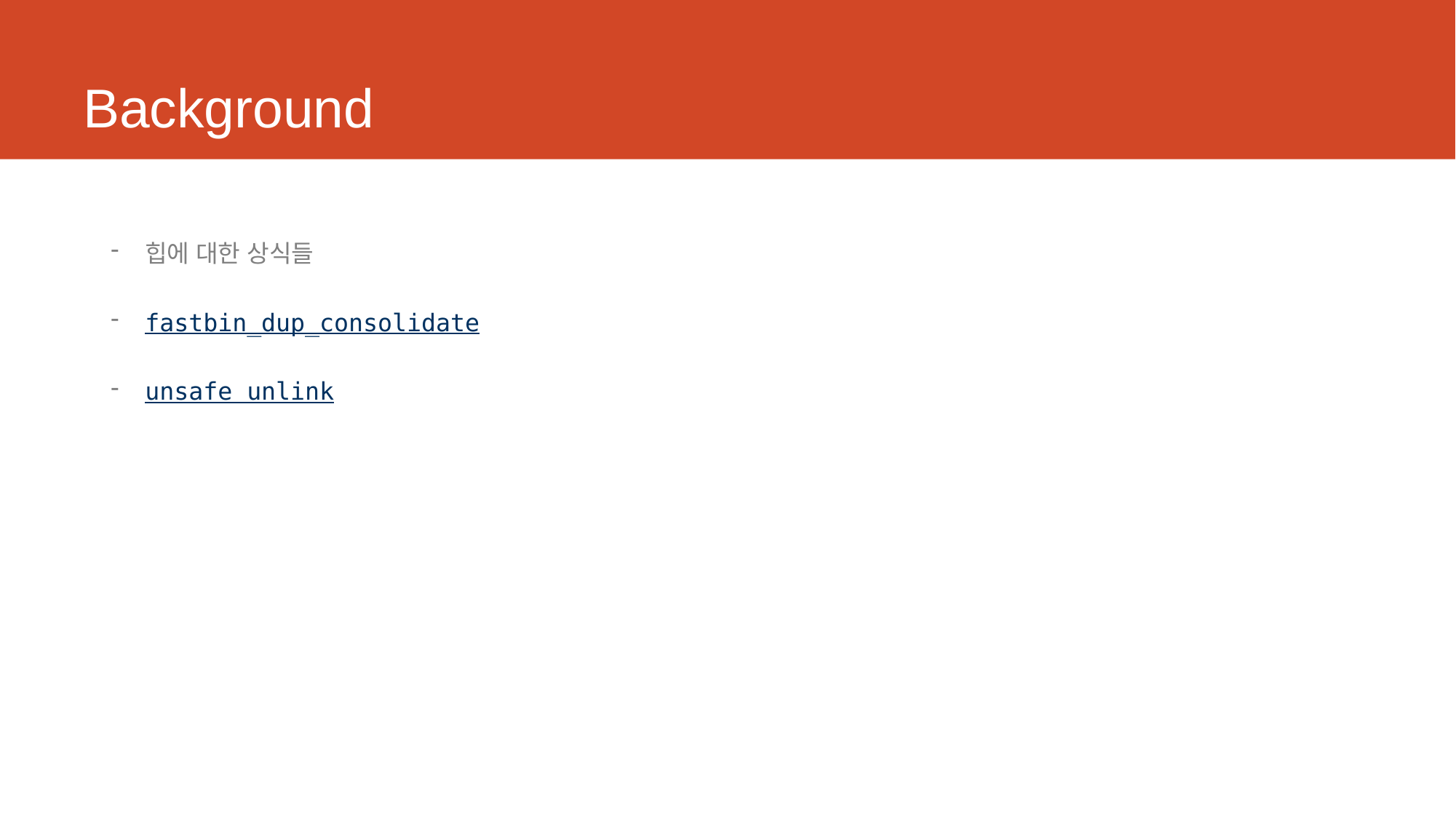

# Background
힙에 대한 상식들
fastbin_dup_consolidate
unsafe unlink